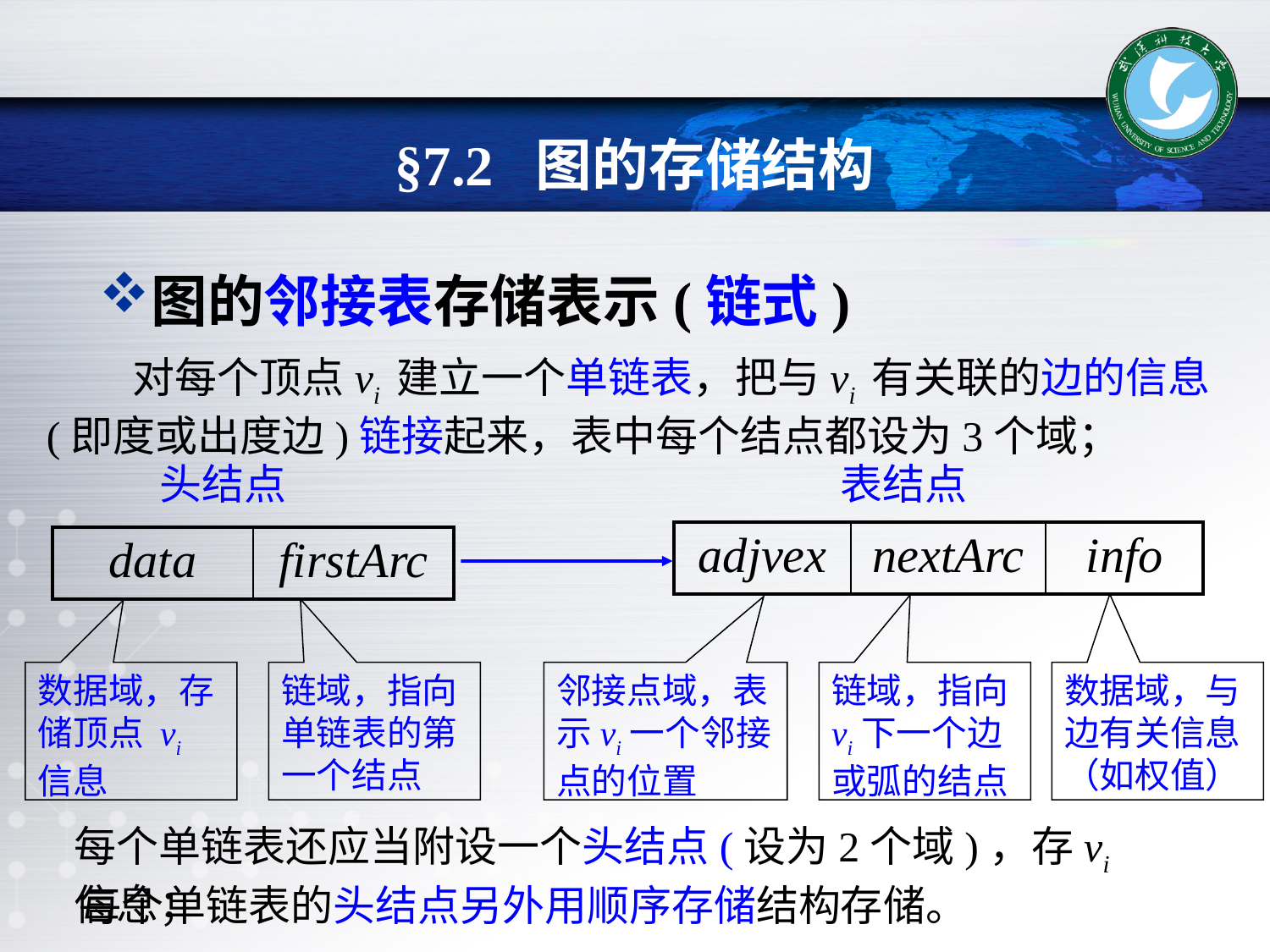

# §7.2  图的存储结构
图的邻接表存储表示(链式)

        对每个顶点vi 建立一个单链表，把与vi 有关联的边的信息(即度或出度边)链接起来，表中每个结点都设为3个域；
头结点
表结点
| adjvex | nextArc | info |
| --- | --- | --- |
| data | firstArc |
| --- | --- |

数据域，存储顶点 vi 信息
链域，指向单链表的第一个结点
邻接点域，表示vi一个邻接点的位置
链域，指向vi下一个边或弧的结点
数据域，与边有关信息（如权值）
每个单链表还应当附设一个头结点(设为2个域)，存vi信息；
每个单链表的头结点另外用顺序存储结构存储。